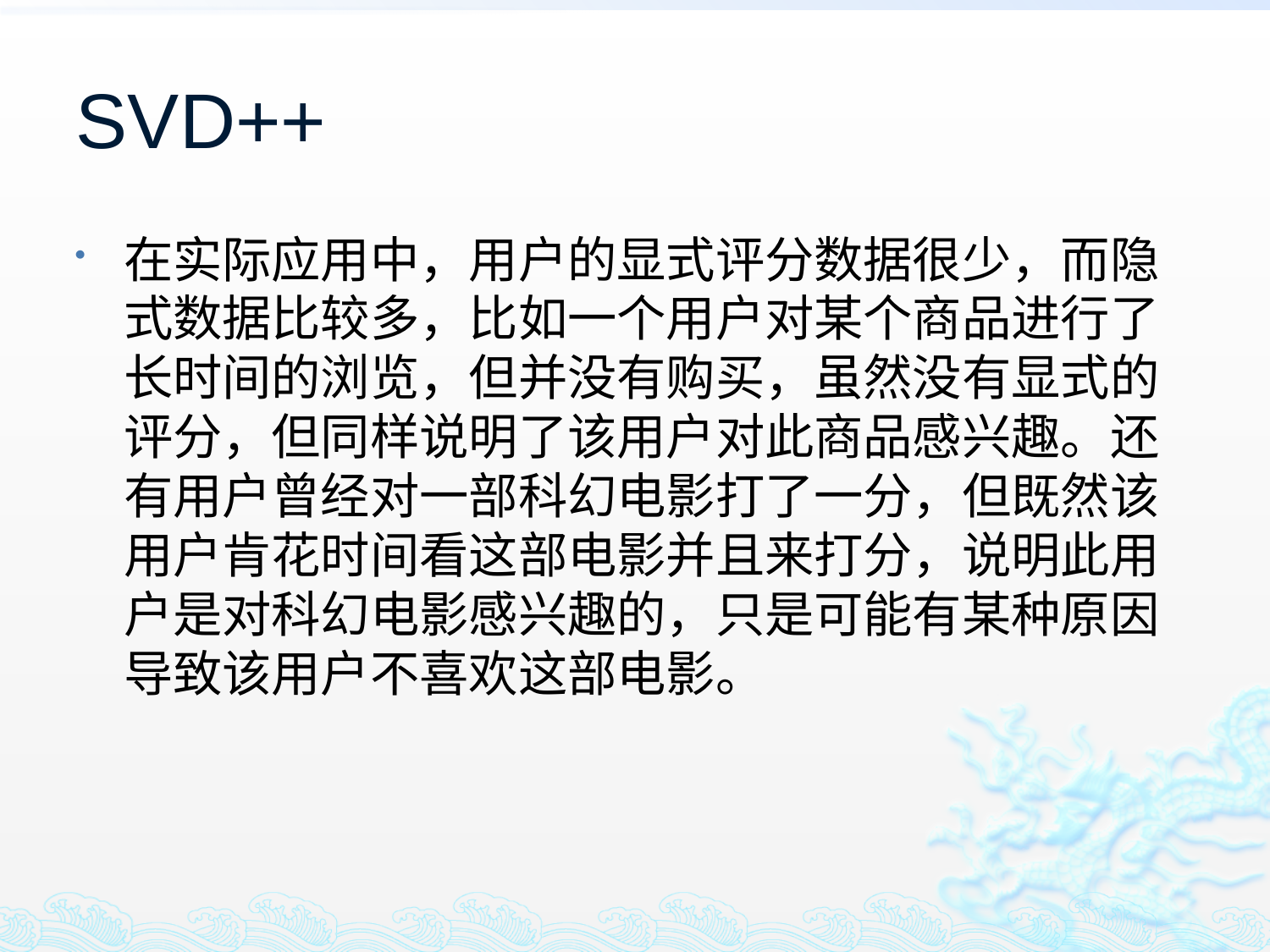

# SVD++
在实际应用中，用户的显式评分数据很少，而隐式数据比较多，比如一个用户对某个商品进行了长时间的浏览，但并没有购买，虽然没有显式的评分，但同样说明了该用户对此商品感兴趣。还有用户曾经对一部科幻电影打了一分，但既然该用户肯花时间看这部电影并且来打分，说明此用户是对科幻电影感兴趣的，只是可能有某种原因导致该用户不喜欢这部电影。